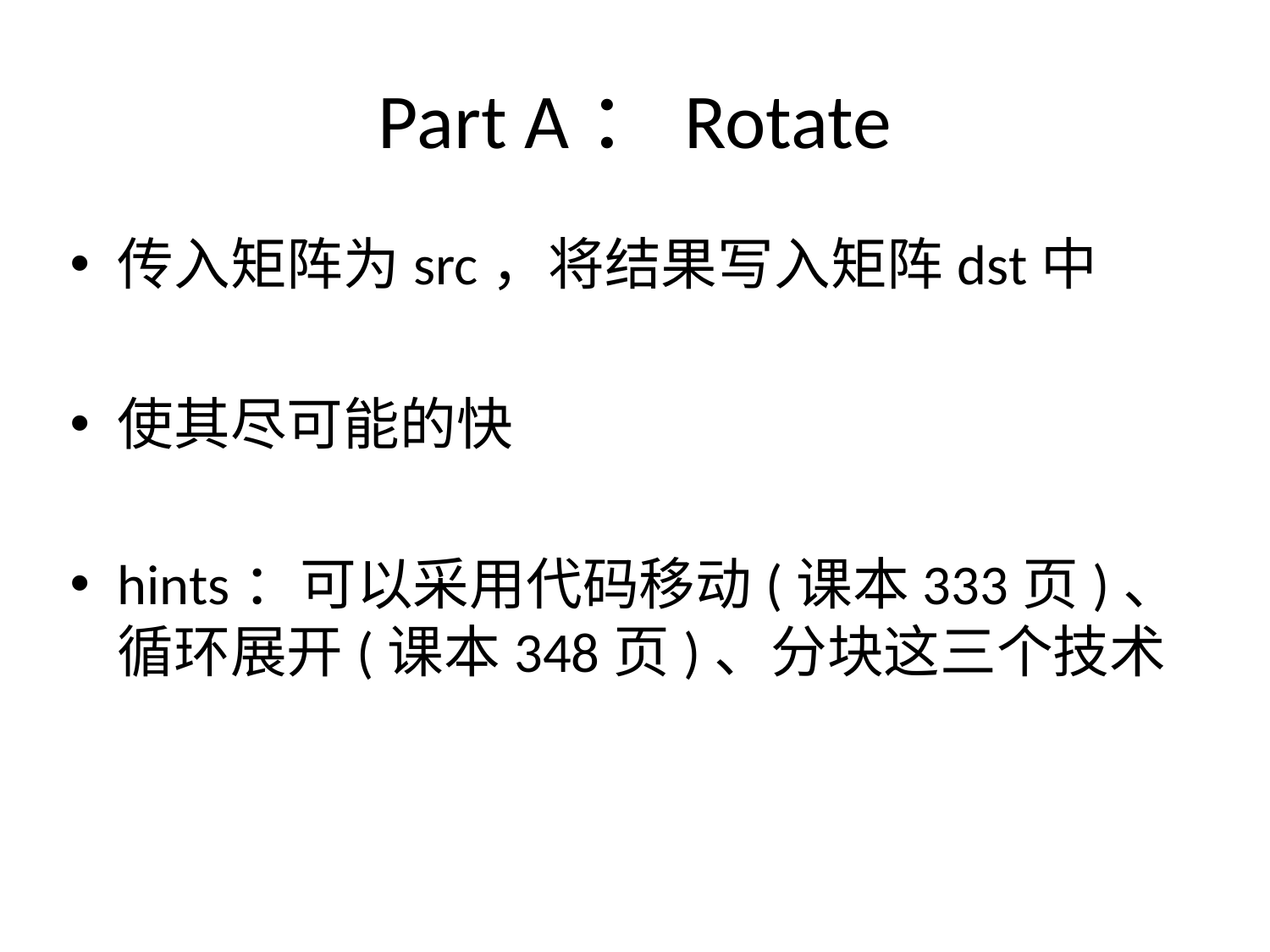

# Part A：Rotate
传入矩阵为src，将结果写入矩阵dst中

使其尽可能的快

hints：可以采用代码移动(课本333页)、循环展开(课本348页)、分块这三个技术